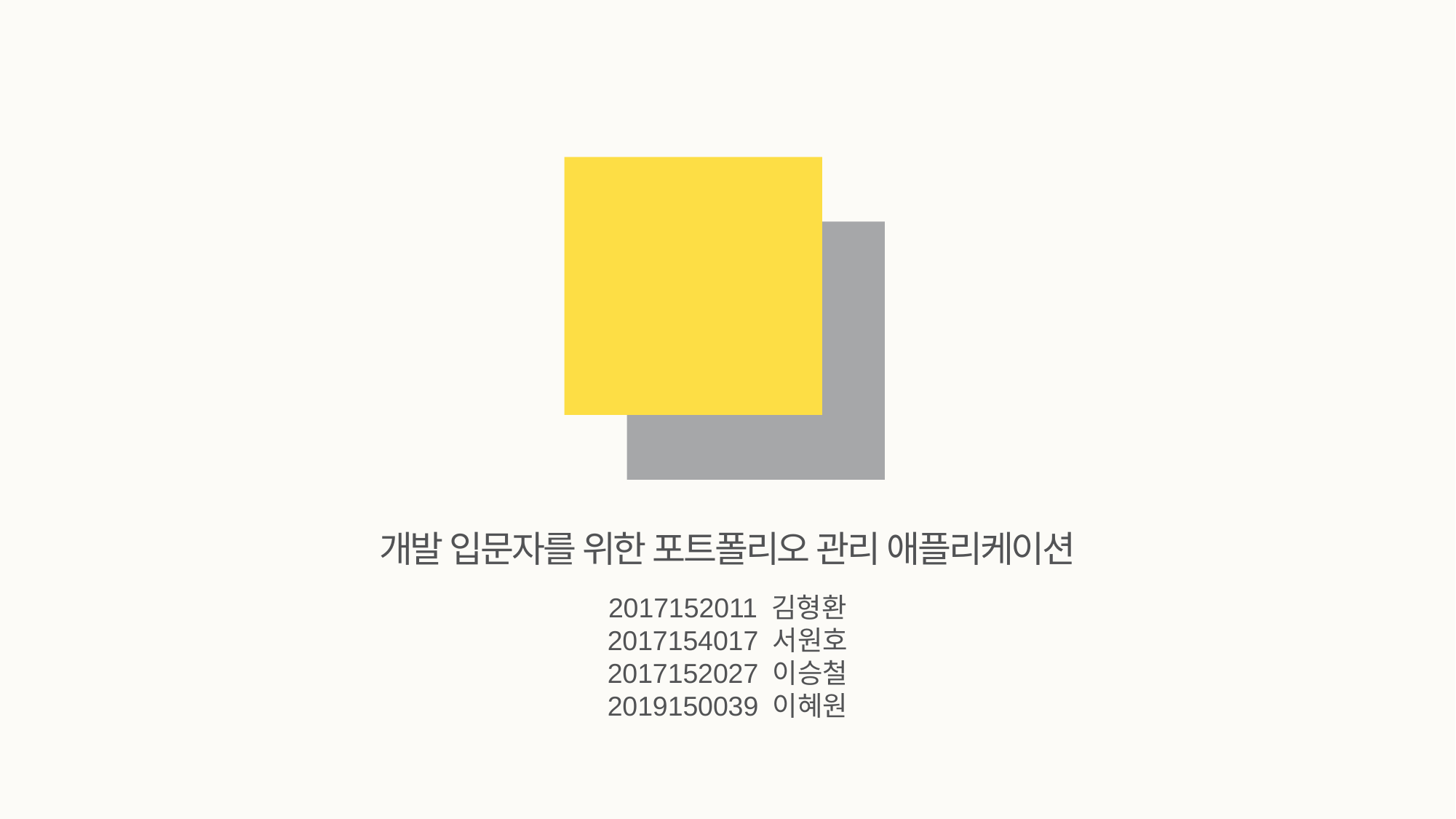

개발 입문자를 위한 포트폴리오 관리 애플리케이션
2017152011 김형환
2017154017 서원호
2017152027 이승철
2019150039 이혜원